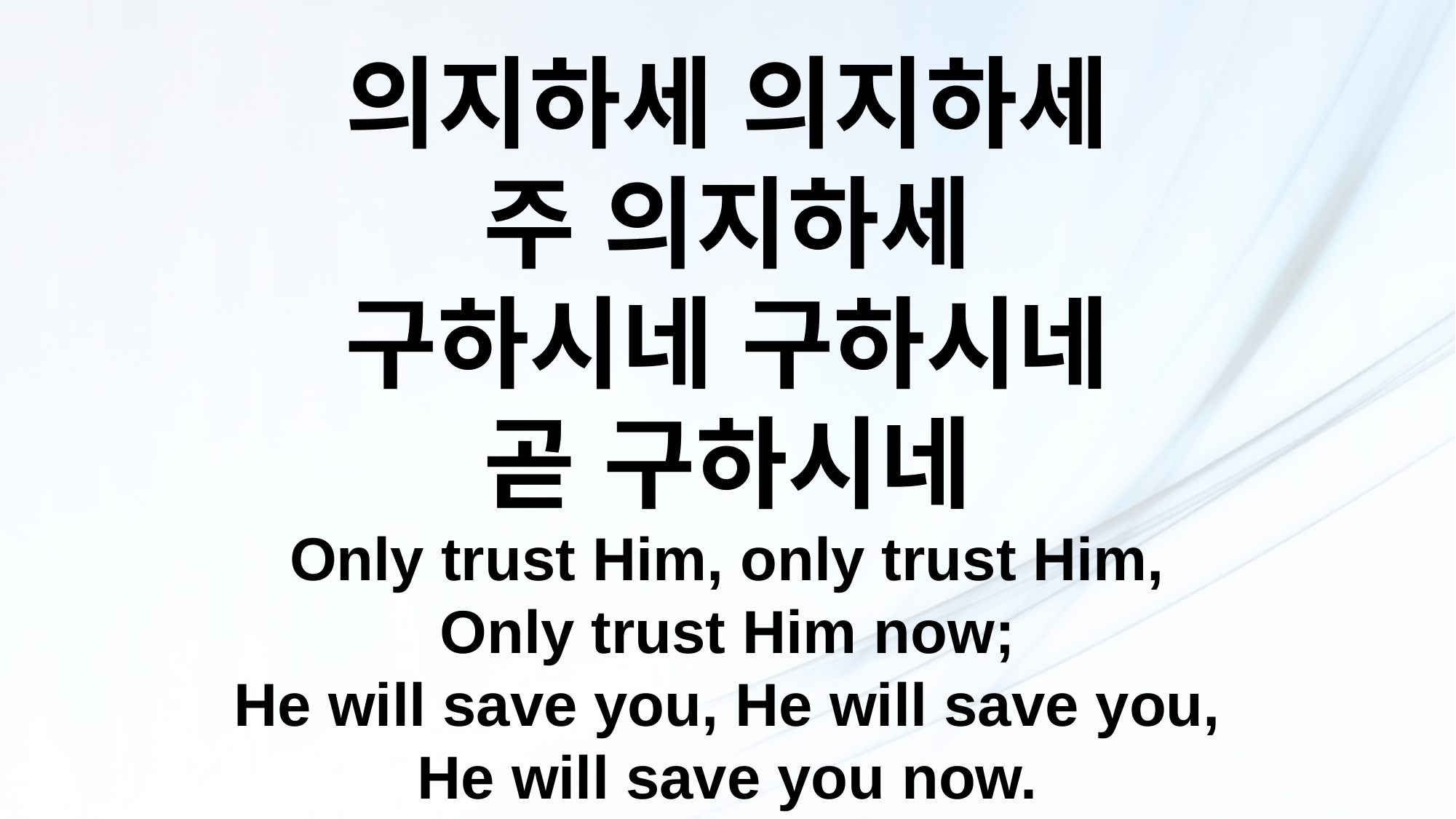

의지하세 의지하세
주 의지하세
구하시네 구하시네
곧 구하시네
Only trust Him, only trust Him,
Only trust Him now;
He will save you, He will save you,
He will save you now.